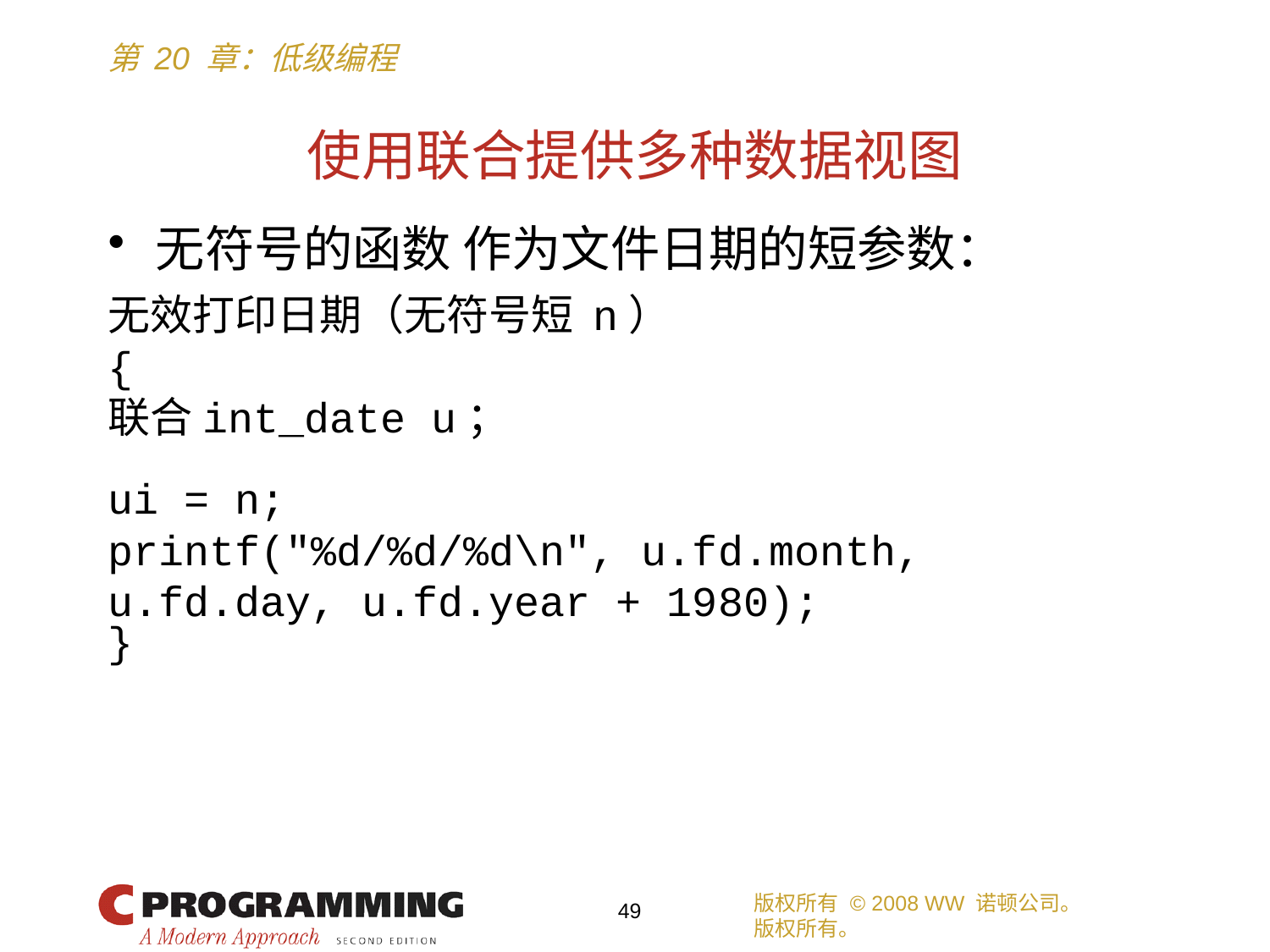

# 使用联合提供多种数据视图
无符号的函数 作为文件日期的短参数：
无效打印日期（无符号短 n）
{
联合int_date u；

ui = n;
printf("%d/%d/%d\n", u.fd.month,
u.fd.day, u.fd.year + 1980);
}

版权所有 © 2008 WW 诺顿公司。
版权所有。
49